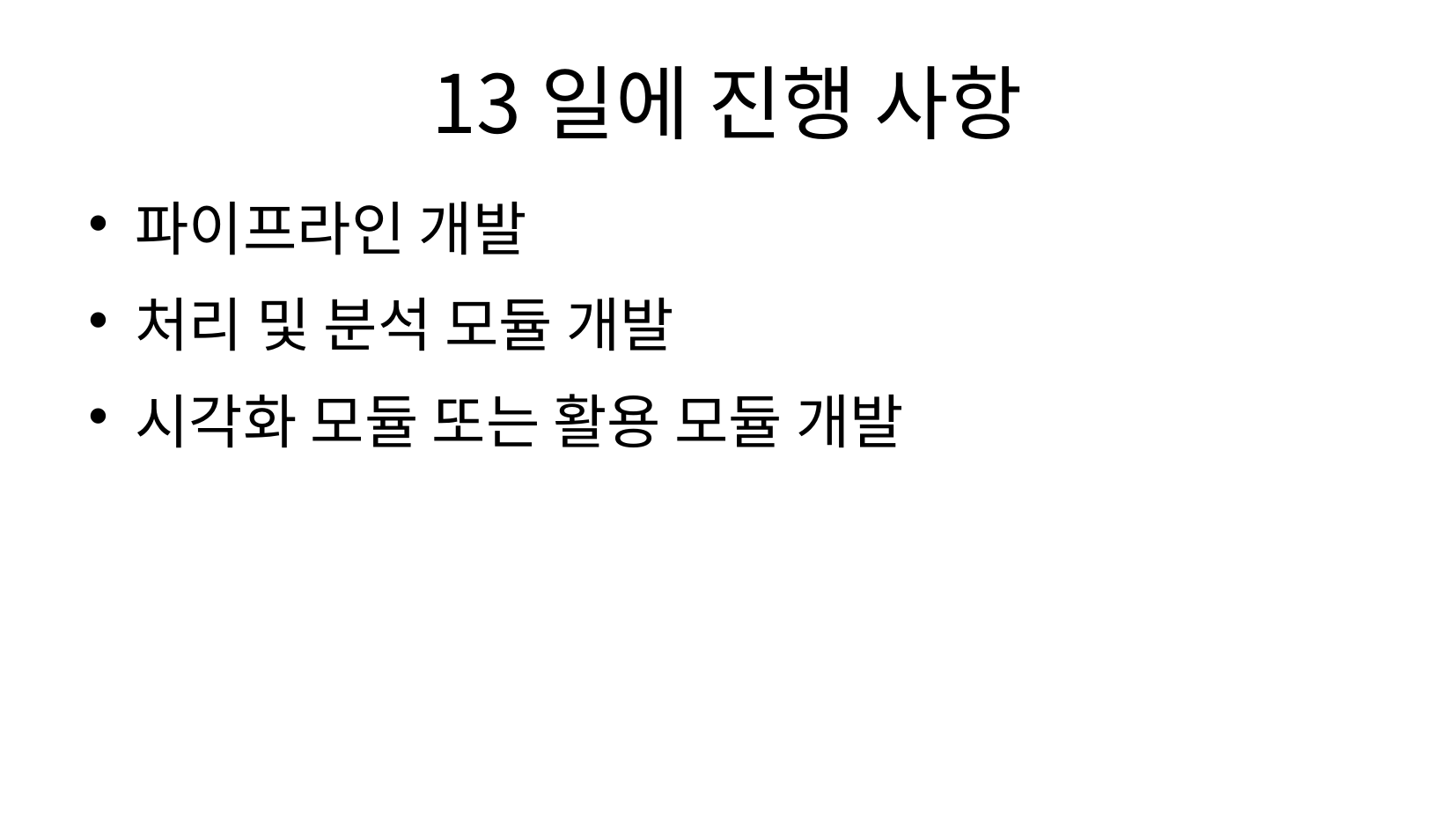

13일에 진행 사항
파이프라인 개발
처리 및 분석 모듈 개발
시각화 모듈 또는 활용 모듈 개발